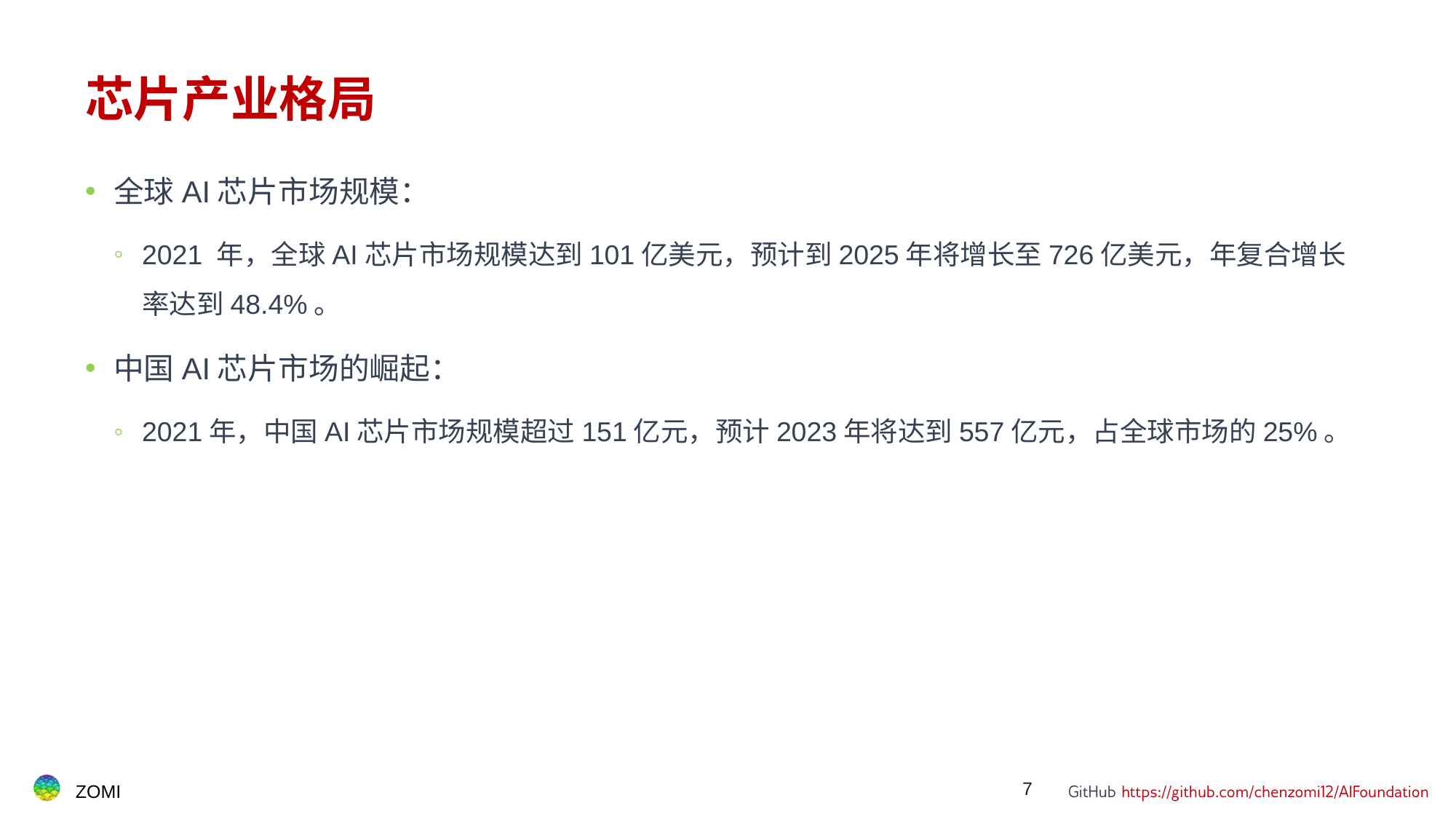

# 芯片产业格局
全球AI芯片市场规模：
2021 年，全球AI芯片市场规模达到101亿美元，预计到2025年将增长至726亿美元，年复合增长率达到48.4%。
中国AI芯片市场的崛起：
2021年，中国AI芯片市场规模超过151亿元，预计2023年将达到557亿元，占全球市场的25%。